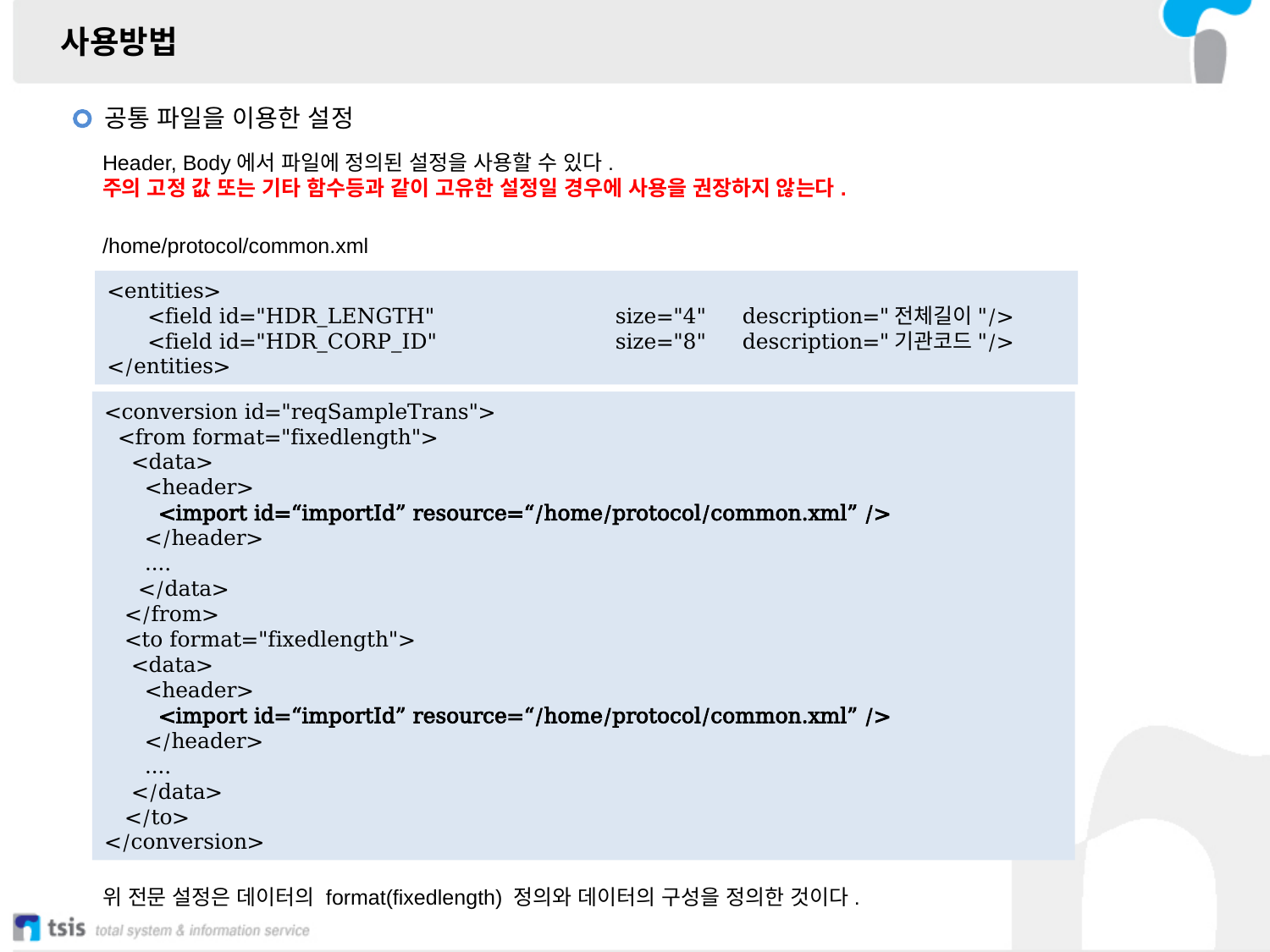

사용방법
공통 파일을 이용한 설정

Header, Body에서 파일에 정의된 설정을 사용할 수 있다.
주의 고정 값 또는 기타 함수등과 같이 고유한 설정일 경우에 사용을 권장하지 않는다.
/home/protocol/common.xml
<entities>
      <field id="HDR_LENGTH"    		size="4"	description="전체길이"/>
      <field id="HDR_CORP_ID"    		size="8"	description="기관코드"/>
</entities>
<conversion id="reqSampleTrans">
  <from format="fixedlength">
    <data>
      <header>
        <import id=“importId” resource=“/home/protocol/common.xml” />
      </header>
      ….
     </data>
   </from>
   <to format="fixedlength">
    <data>
      <header>
        <import id=“importId” resource=“/home/protocol/common.xml” />
      </header>
      ….
    </data>
   </to>
</conversion>
위 전문 설정은 데이터의 format(fixedlength) 정의와 데이터의 구성을 정의한 것이다.